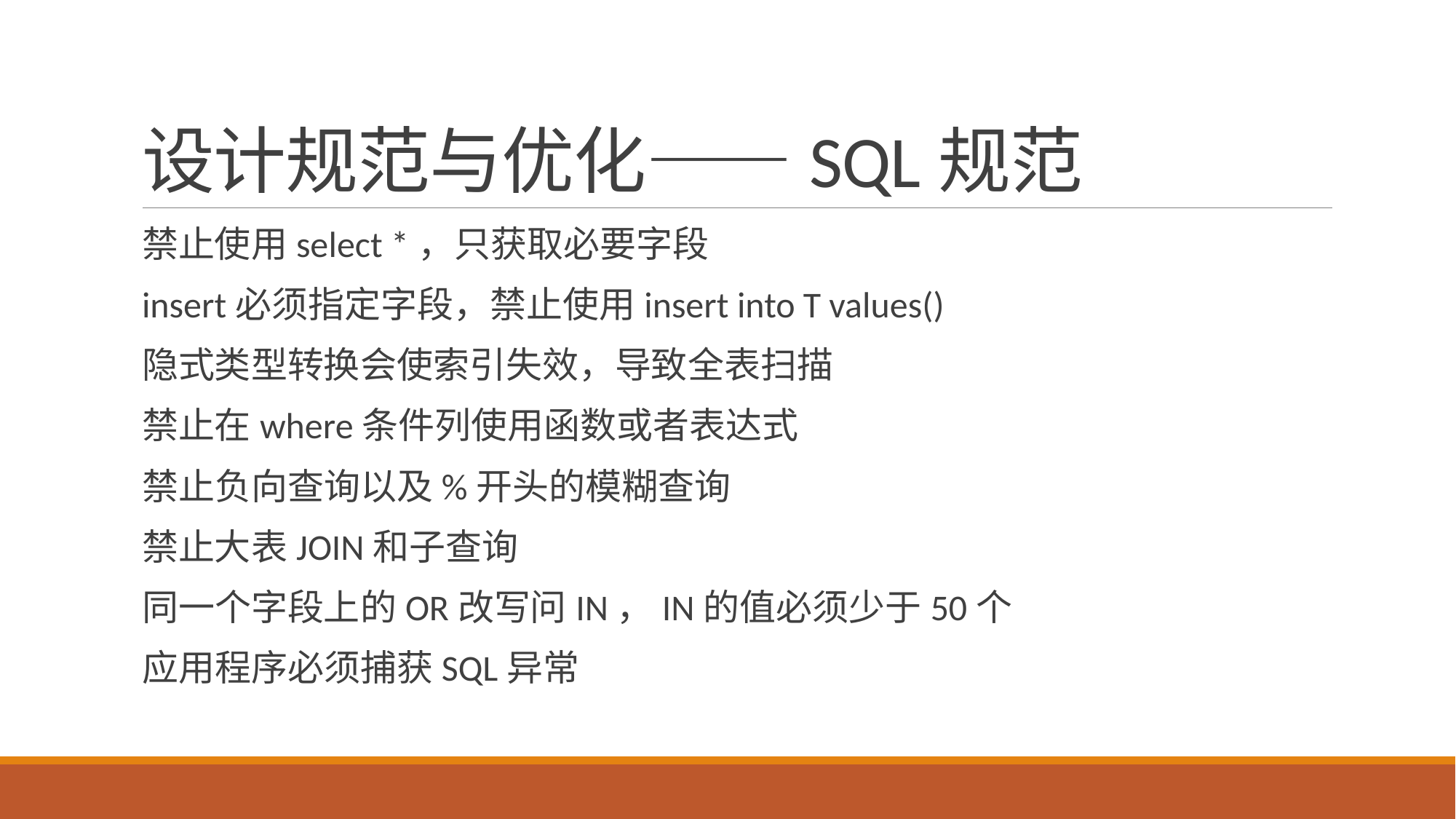

# 设计规范与优化——SQL规范
禁止使用select *，只获取必要字段
insert必须指定字段，禁止使用insert into T values()
隐式类型转换会使索引失效，导致全表扫描
禁止在where条件列使用函数或者表达式
禁止负向查询以及%开头的模糊查询
禁止大表JOIN和子查询
同一个字段上的OR改写问IN，IN的值必须少于50个
应用程序必须捕获SQL异常